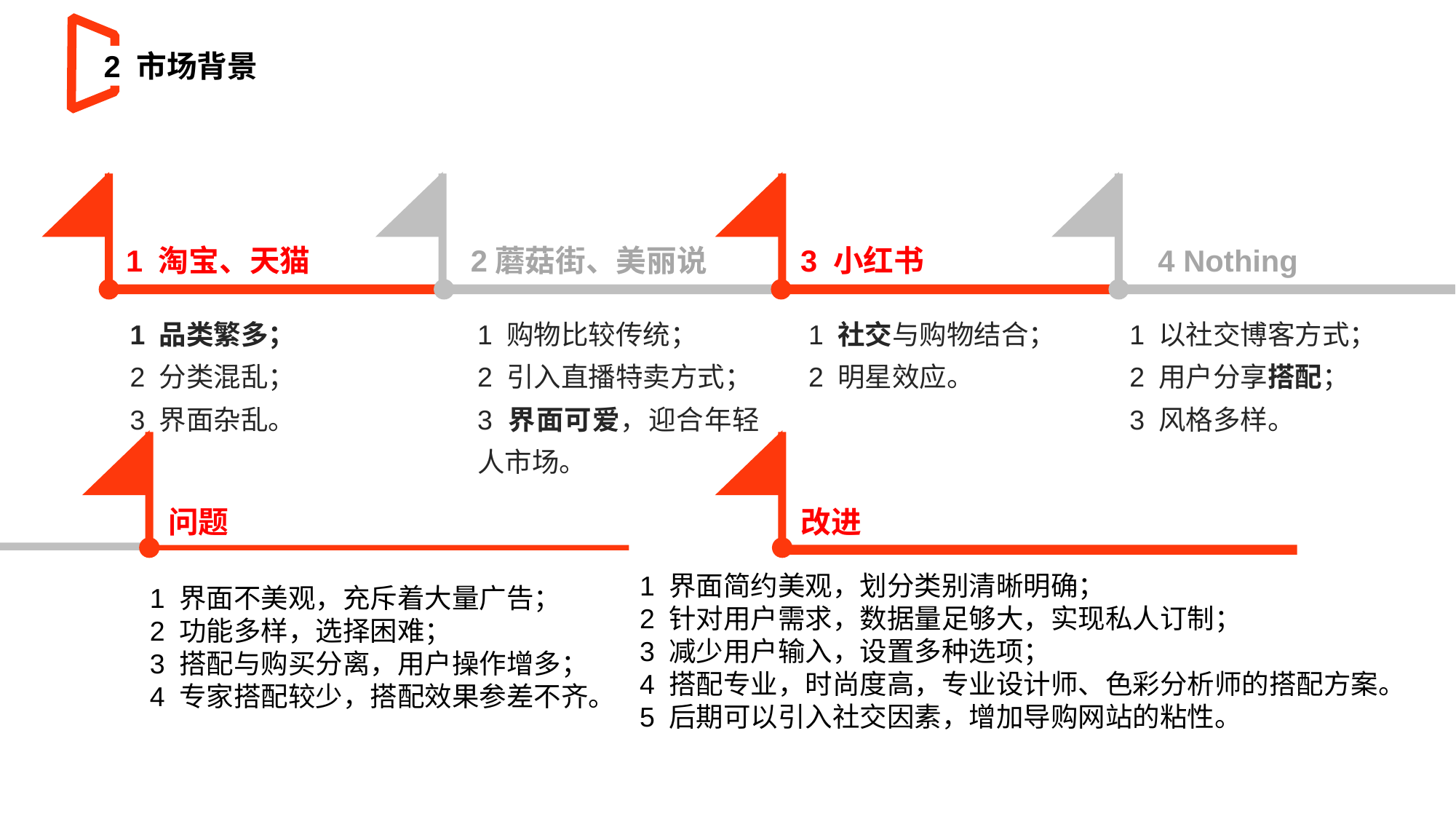

2 市场背景

1 淘宝、天猫

1 品类繁多；
2 分类混乱；
3 界面杂乱。

2蘑菇街、美丽说

1 购物比较传统；
2 引入直播特卖方式；
3 界面可爱，迎合年轻人市场。

4 Nothing

1 以社交博客方式；
2 用户分享搭配；
3 风格多样。

3 小红书

1 社交与购物结合；
2 明星效应。

问题

1 界面不美观，充斥着大量广告；
2 功能多样，选择困难；
3 搭配与购买分离，用户操作增多；
4 专家搭配较少，搭配效果参差不齐。

改进

1 界面简约美观，划分类别清晰明确；
2 针对用户需求，数据量足够大，实现私人订制；
3 减少用户输入，设置多种选项；
4 搭配专业，时尚度高，专业设计师、色彩分析师的搭配方案。
5 后期可以引入社交因素，增加导购网站的粘性。